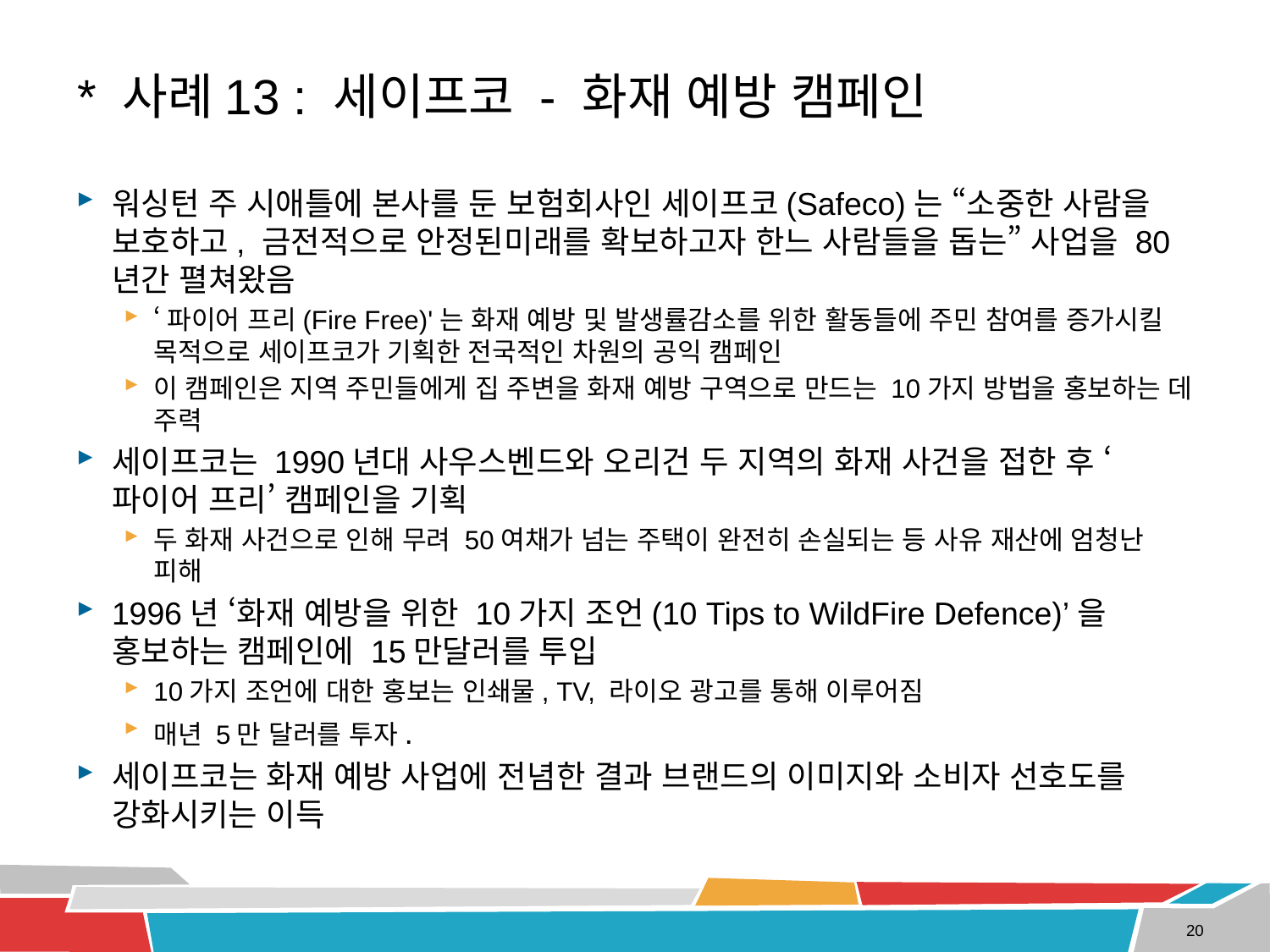

# * 사례13 : 세이프코 - 화재 예방 캠페인
워싱턴 주 시애틀에 본사를 둔 보험회사인 세이프코(Safeco)는 “소중한 사람을 보호하고, 금전적으로 안정된미래를 확보하고자 한느 사람들을 돕는” 사업을 80년간 펼쳐왔음
‘파이어 프리(Fire Free)'는 화재 예방 및 발생률감소를 위한 활동들에 주민 참여를 증가시킬 목적으로 세이프코가 기획한 전국적인 차원의 공익 캠페인
이 캠페인은 지역 주민들에게 집 주변을 화재 예방 구역으로 만드는 10가지 방법을 홍보하는 데 주력
세이프코는 1990년대 사우스벤드와 오리건 두 지역의 화재 사건을 접한 후 ‘파이어 프리’ 캠페인을 기획
두 화재 사건으로 인해 무려 50여채가 넘는 주택이 완전히 손실되는 등 사유 재산에 엄청난 피해
1996년 ‘화재 예방을 위한 10가지 조언(10 Tips to WildFire Defence)’을 홍보하는 캠페인에 15만달러를 투입
10가지 조언에 대한 홍보는 인쇄물, TV, 라이오 광고를 통해 이루어짐
매년 5만 달러를 투자.
세이프코는 화재 예방 사업에 전념한 결과 브랜드의 이미지와 소비자 선호도를 강화시키는 이득
20